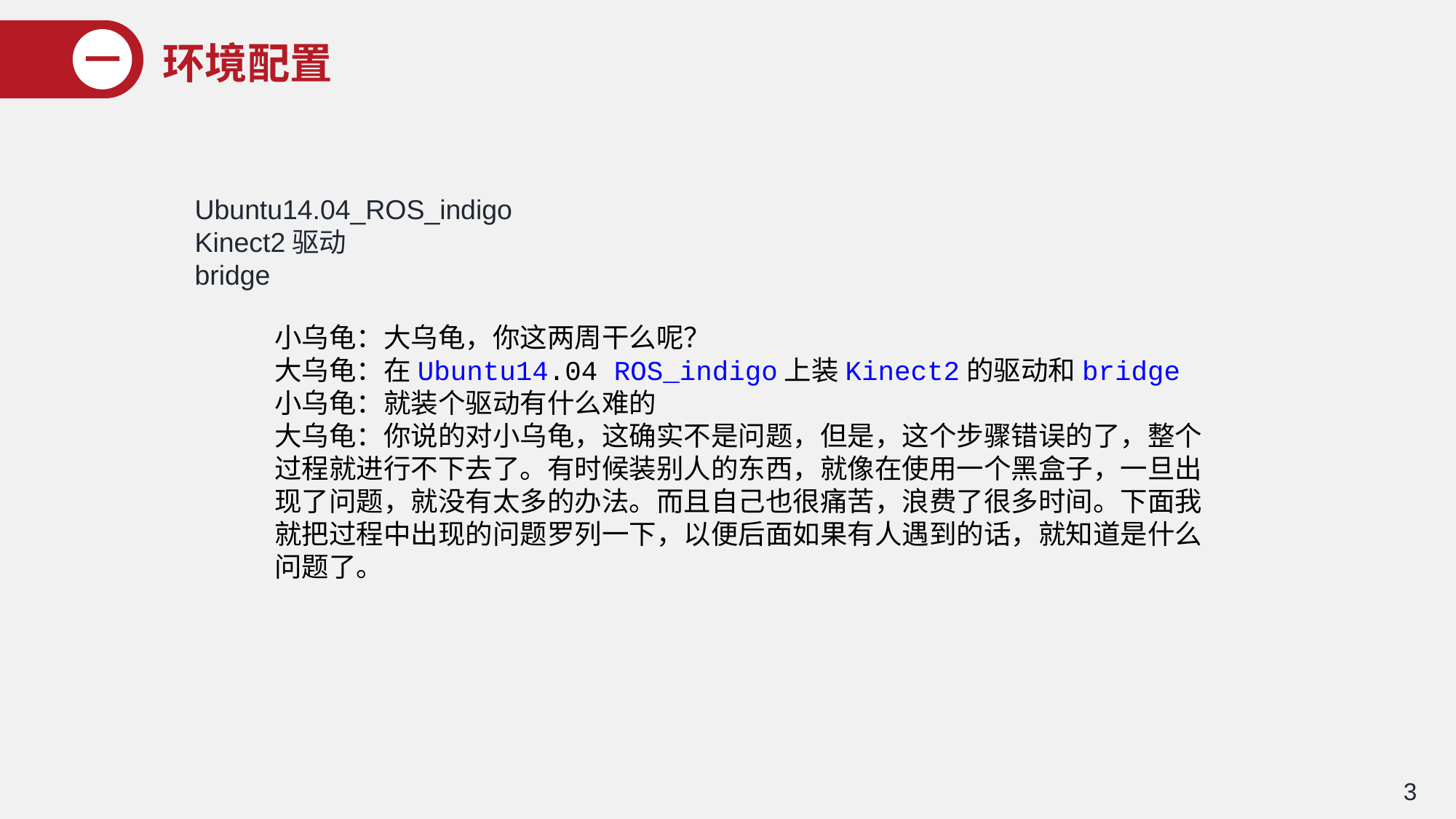

环境配置
一
Ubuntu14.04_ROS_indigo
Kinect2驱动
bridge

小乌龟：大乌龟，你这两周干么呢？
大乌龟：在Ubuntu14.04 ROS_indigo上装Kinect2的驱动和bridge
小乌龟：就装个驱动有什么难的
大乌龟：你说的对小乌龟，这确实不是问题，但是，这个步骤错误的了，整个过程就进行不下去了。有时候装别人的东西，就像在使用一个黑盒子，一旦出现了问题，就没有太多的办法。而且自己也很痛苦，浪费了很多时间。下面我就把过程中出现的问题罗列一下，以便后面如果有人遇到的话，就知道是什么问题了。